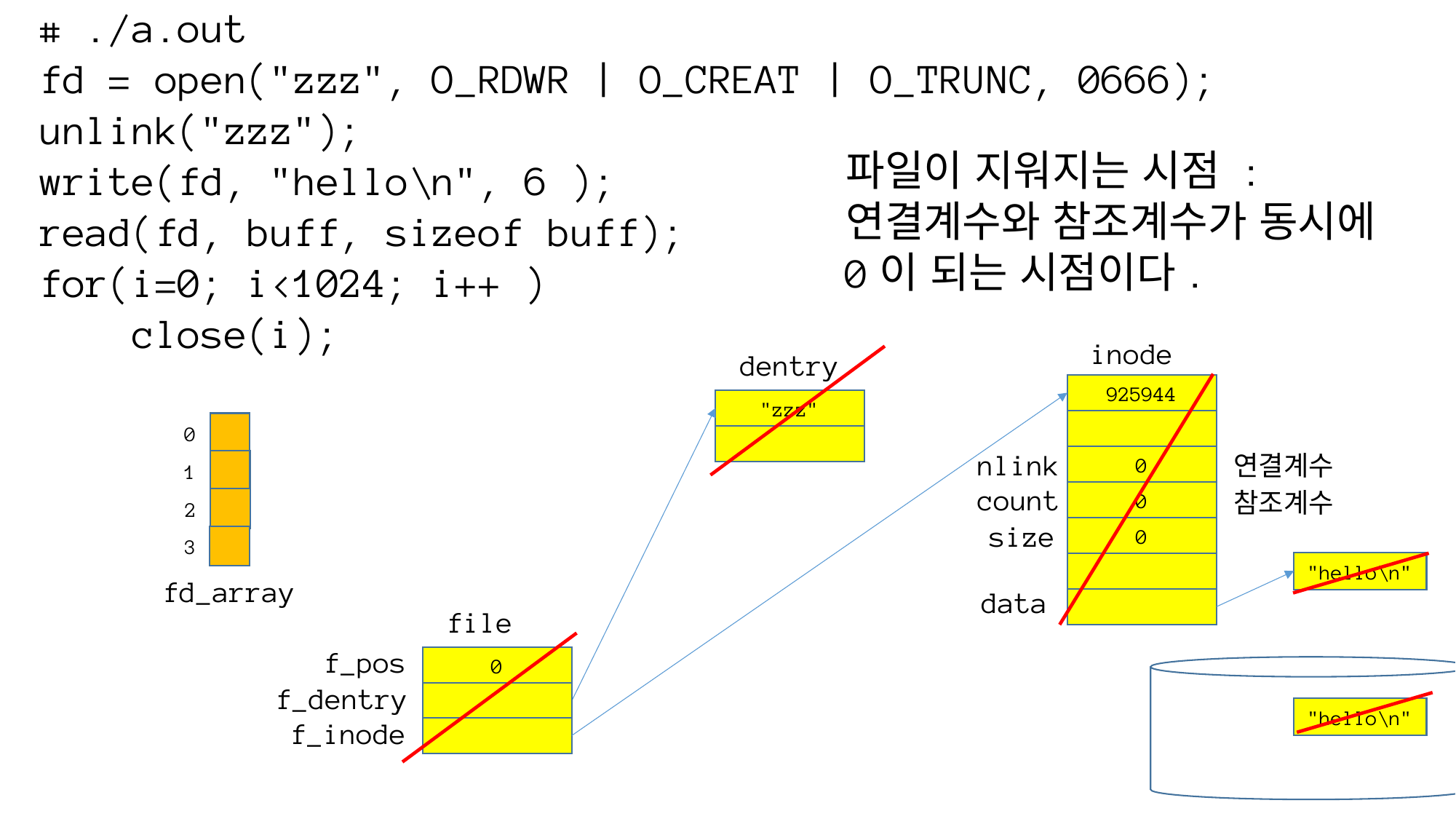

# ./a.out
fd = open("zzz", O_RDWR | O_CREAT | O_TRUNC, 0666);
unlink("zzz");
write(fd, "hello\n", 6 );
read(fd, buff, sizeof buff);
for(i=0; i<1024; i++ )
    close(i);
파일이 지워지는 시점 :
연결계수와 참조계수가 동시에
0이 되는 시점이다.
inode
dentry
925944
"zzz"

0

nlink
연결계수
0
1

count
참조계수
0
2

size
0
3

"hello\n"

fd_array
data

file
f_pos
0

f_dentry

"hello\n"
f_inode